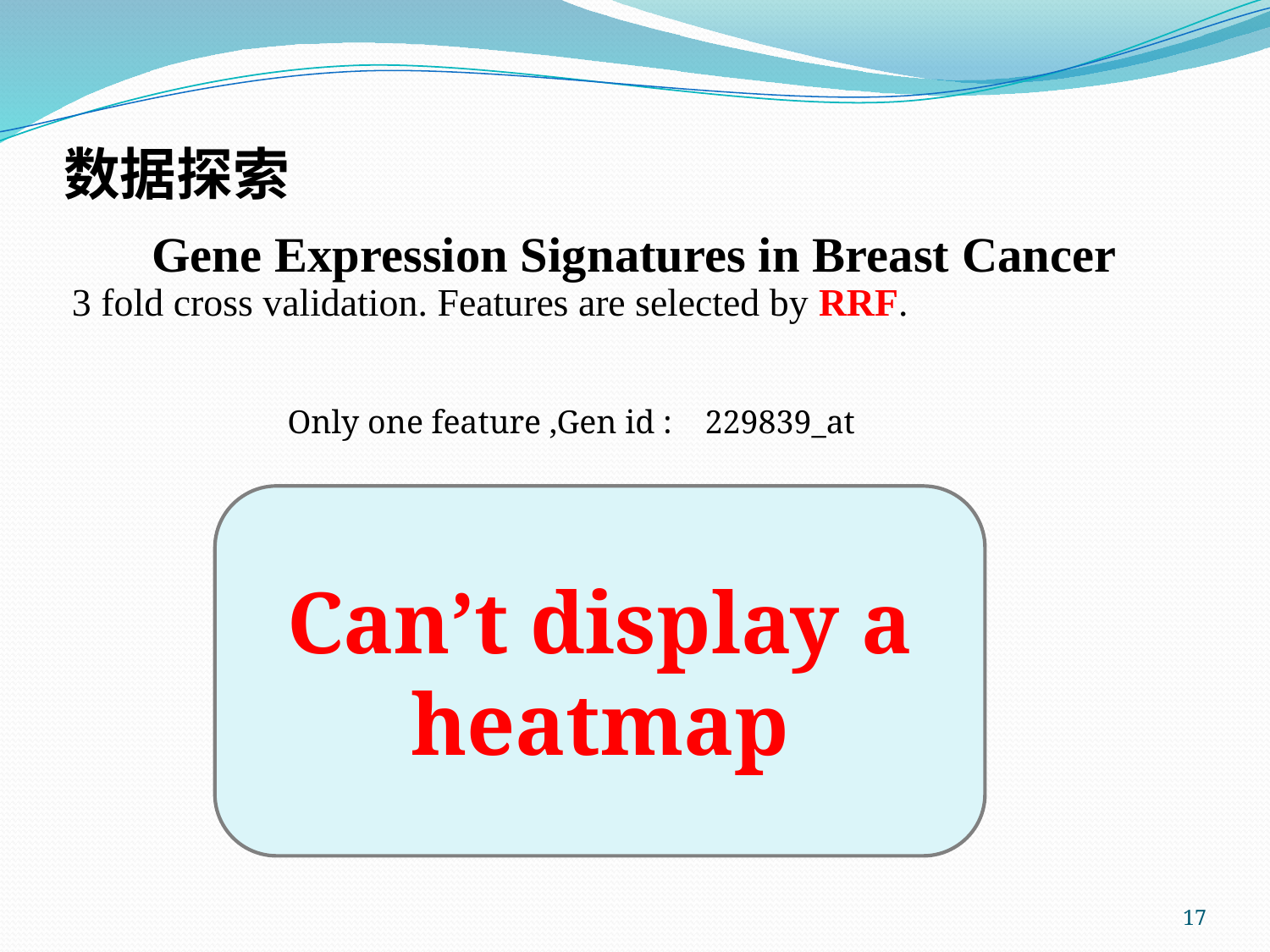

# 数据探索
Gene Expression Signatures in Breast Cancer
3 fold cross validation. Features are selected by RRF.
Only one feature ,Gen id :    229839_at
Can’t display a heatmap
17